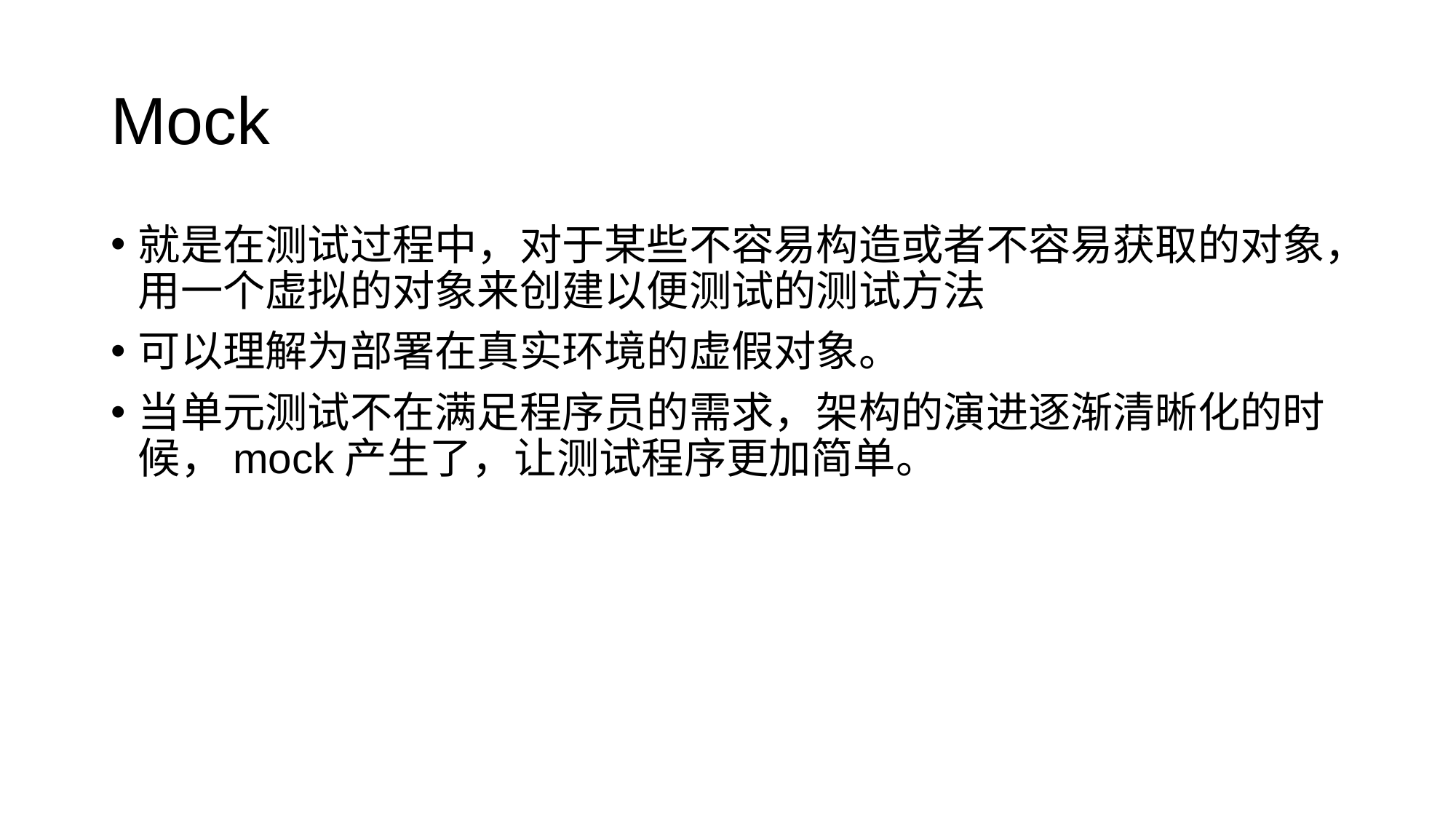

# Mock
就是在测试过程中，对于某些不容易构造或者不容易获取的对象，用一个虚拟的对象来创建以便测试的测试方法
可以理解为部署在真实环境的虚假对象。
当单元测试不在满足程序员的需求，架构的演进逐渐清晰化的时候，mock产生了，让测试程序更加简单。